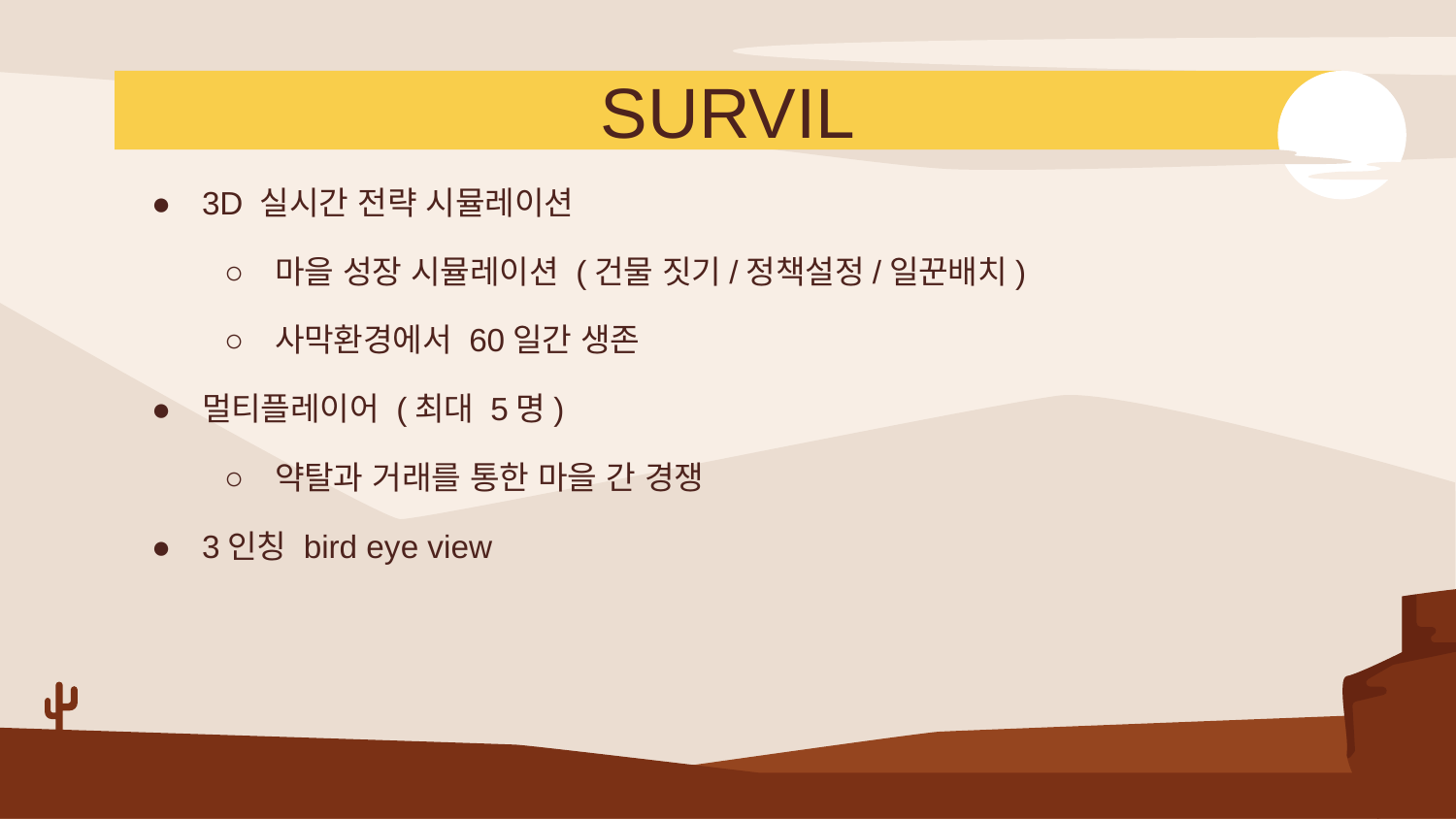

# SURVIL

3D 실시간 전략 시뮬레이션
마을 성장 시뮬레이션 (건물 짓기/정책설정/일꾼배치)
사막환경에서 60일간 생존
멀티플레이어 (최대 5명)
약탈과 거래를 통한 마을 간 경쟁
3인칭 bird eye view